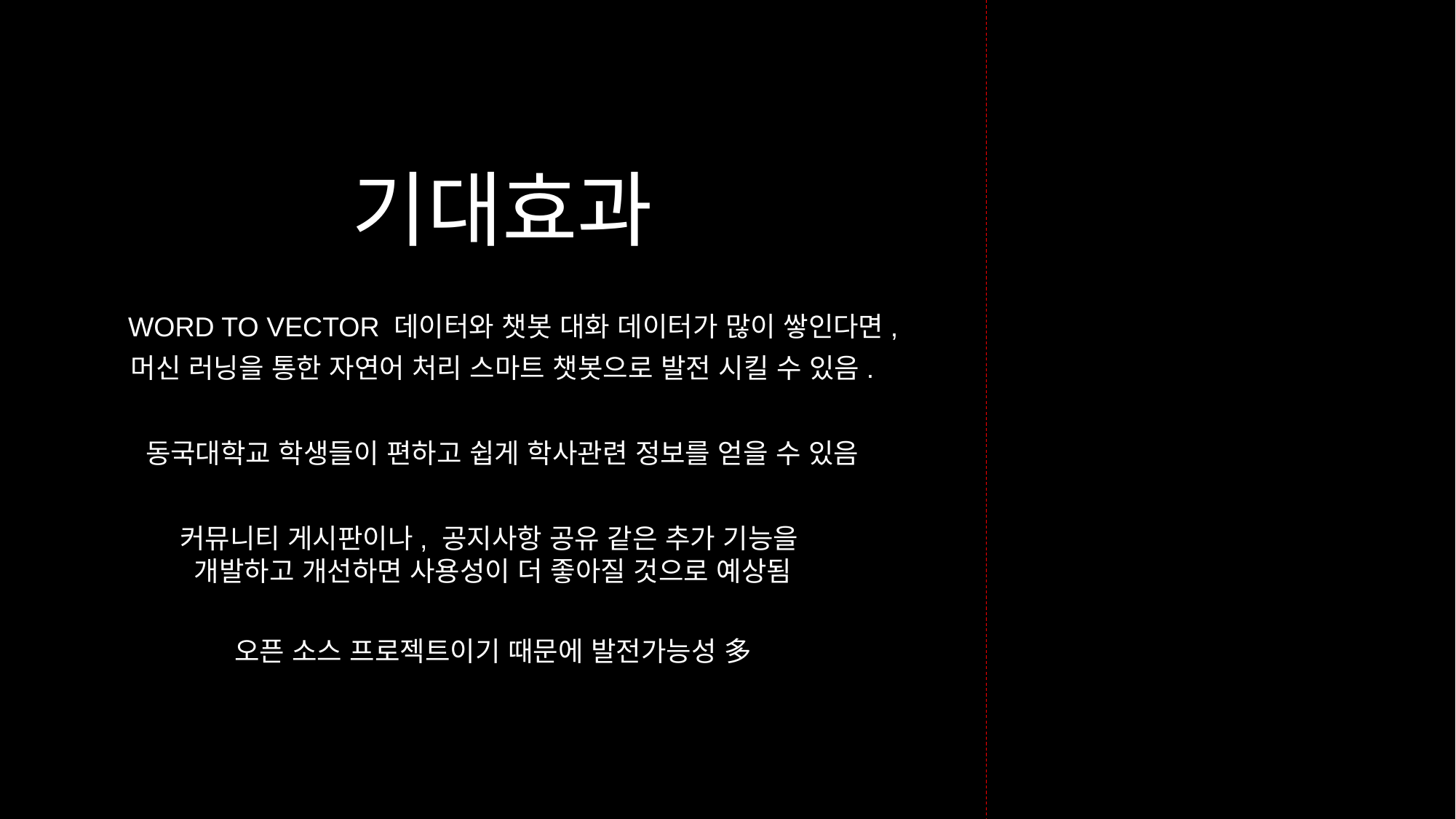

기대효과
WORD TO VECTOR 데이터와 챗봇 대화 데이터가 많이 쌓인다면,
머신 러닝을 통한 자연어 처리 스마트 챗봇으로 발전 시킬 수 있음.
동국대학교 학생들이 편하고 쉽게 학사관련 정보를 얻을 수 있음
커뮤니티 게시판이나, 공지사항 공유 같은 추가 기능을
개발하고 개선하면 사용성이 더 좋아질 것으로 예상됨
오픈 소스 프로젝트이기 때문에 발전가능성 多